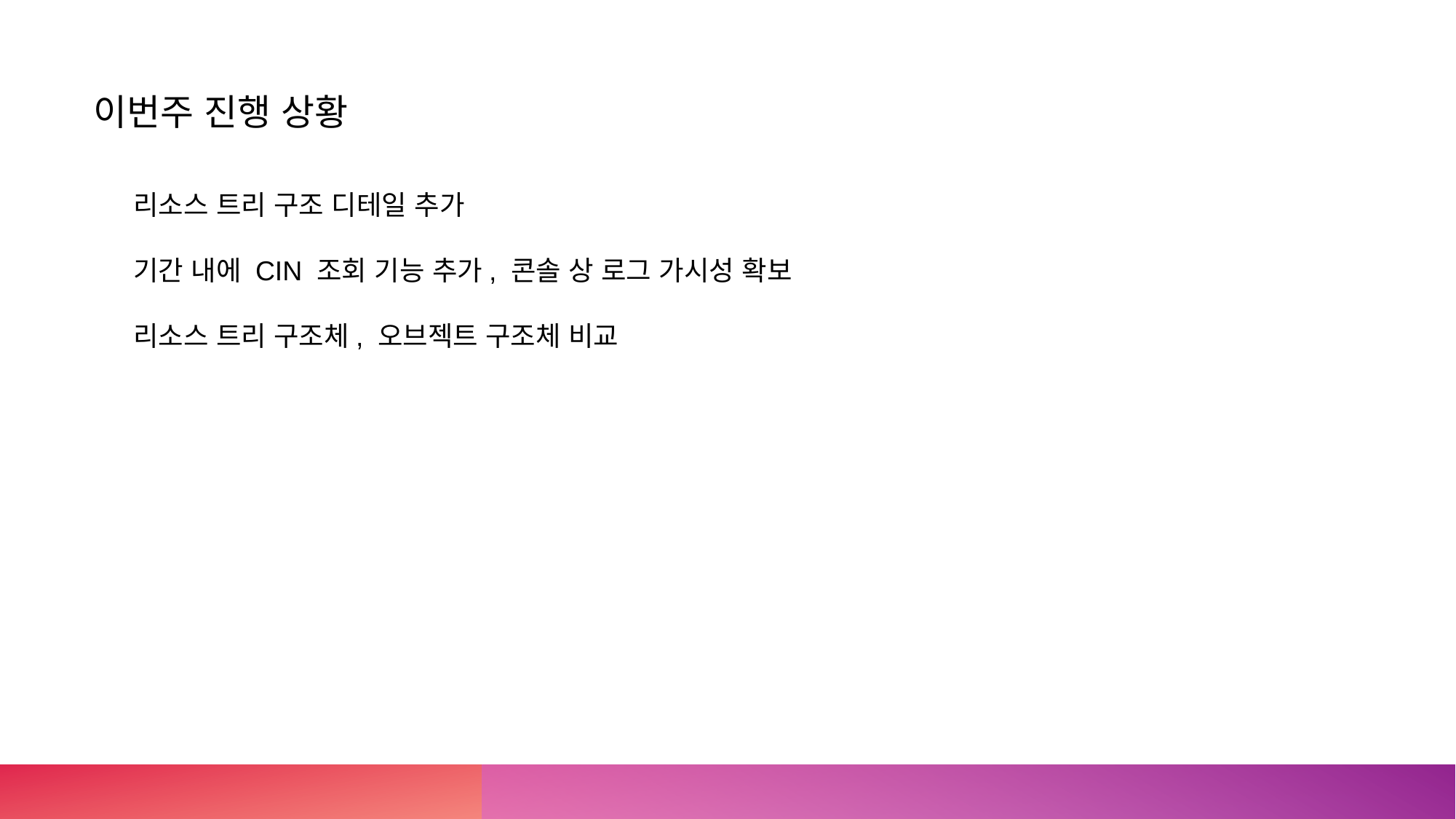

이번주 진행 상황
리소스 트리 구조 디테일 추가

기간 내에 CIN 조회 기능 추가, 콘솔 상 로그 가시성 확보

리소스 트리 구조체, 오브젝트 구조체 비교